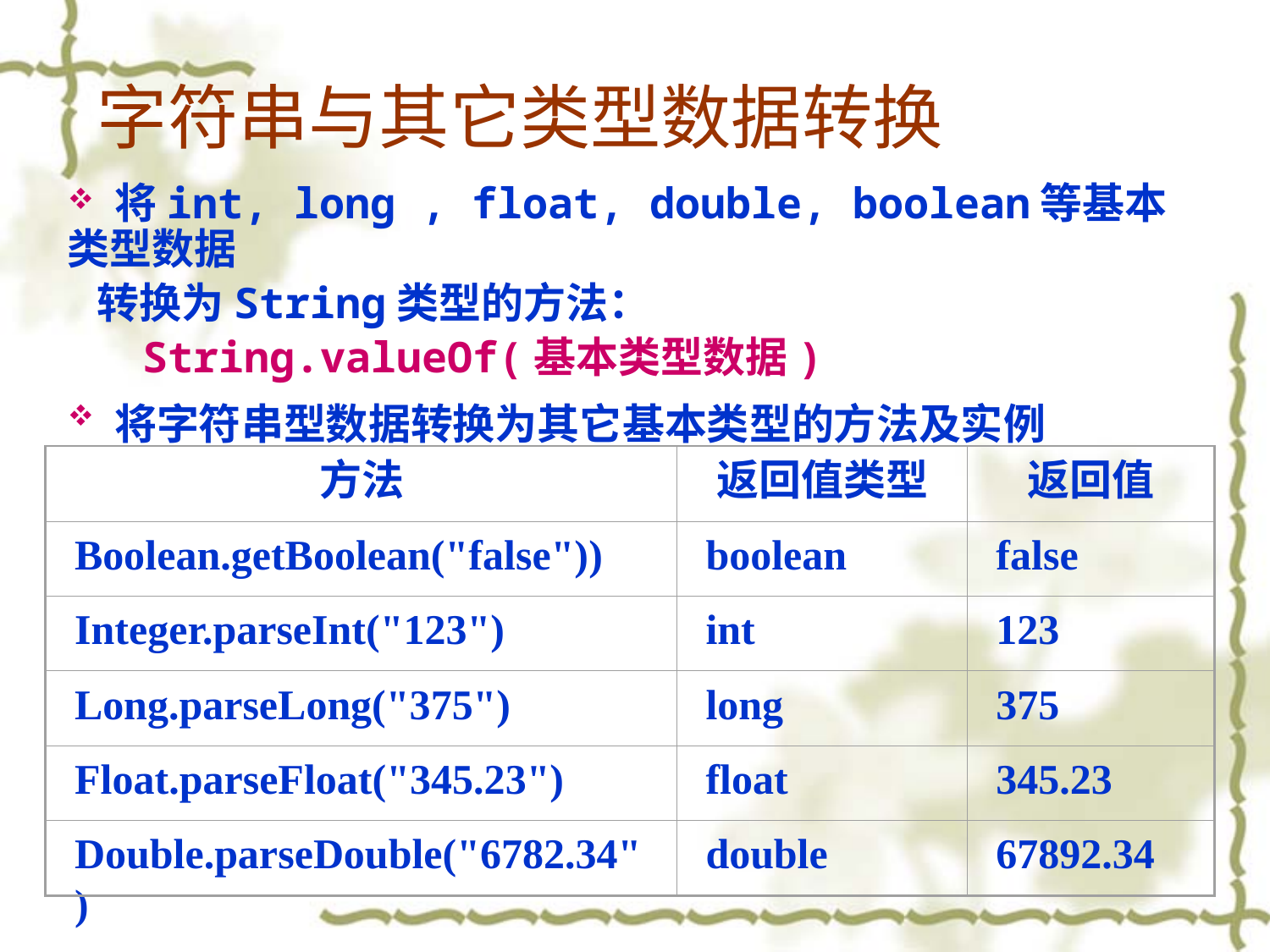

字符串与其它类型数据转换
 将int, long , float, double, boolean等基本类型数据
  转换为String类型的方法：
String.valueOf(基本类型数据)
 将字符串型数据转换为其它基本类型的方法及实例

方法

返回值类型

返回值

Boolean.getBoolean("false"))

boolean

false

Integer.parseInt("123")

int

123

Long.parseLong("375")

long

375

Float.parseFloat("345.23")

float

345.23

Double.parseDouble("6782.34")

double

67892.34